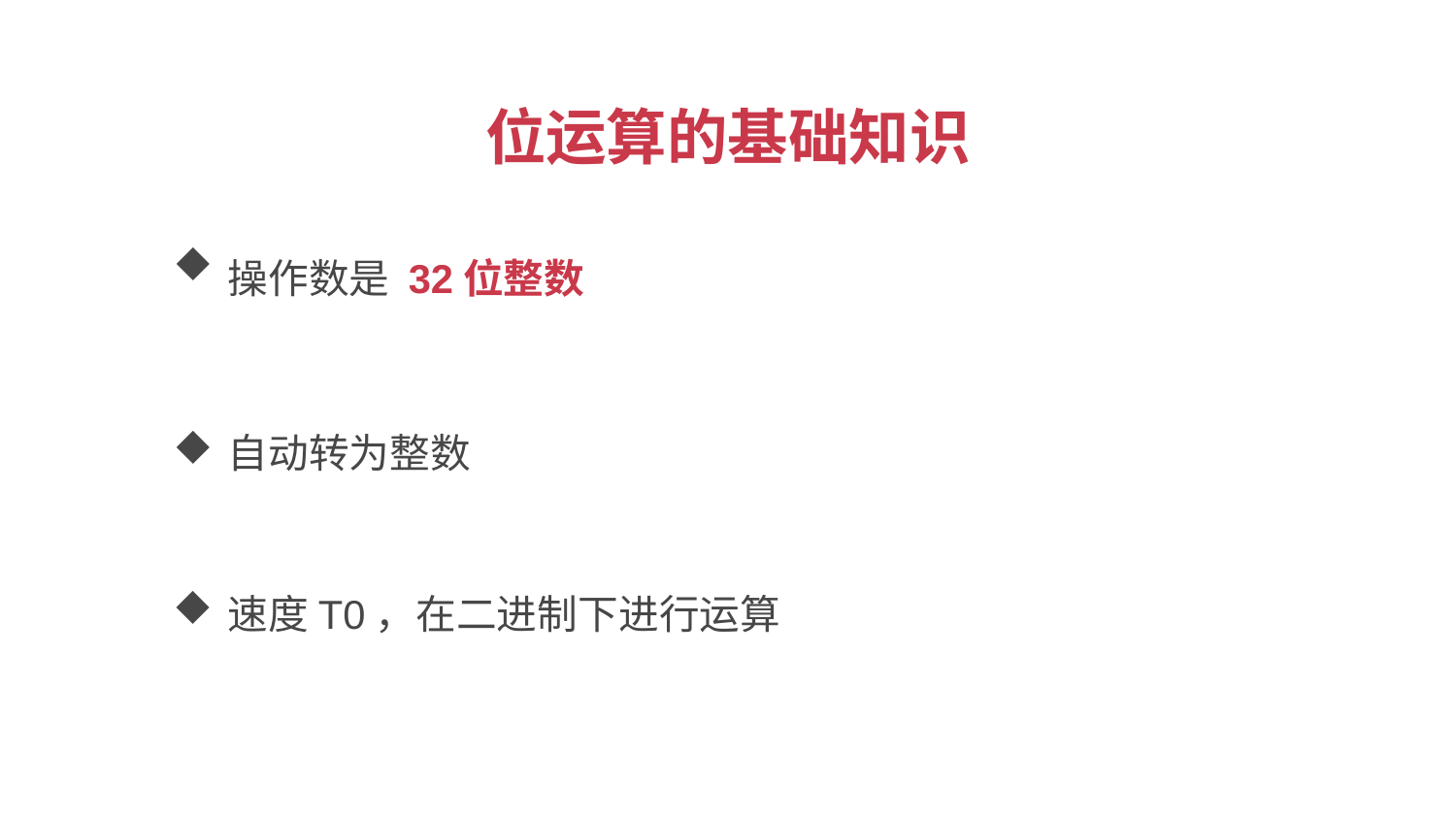

位运算的基础知识
操作数是 32位整数
自动转为整数
速度T0，在二进制下进行运算